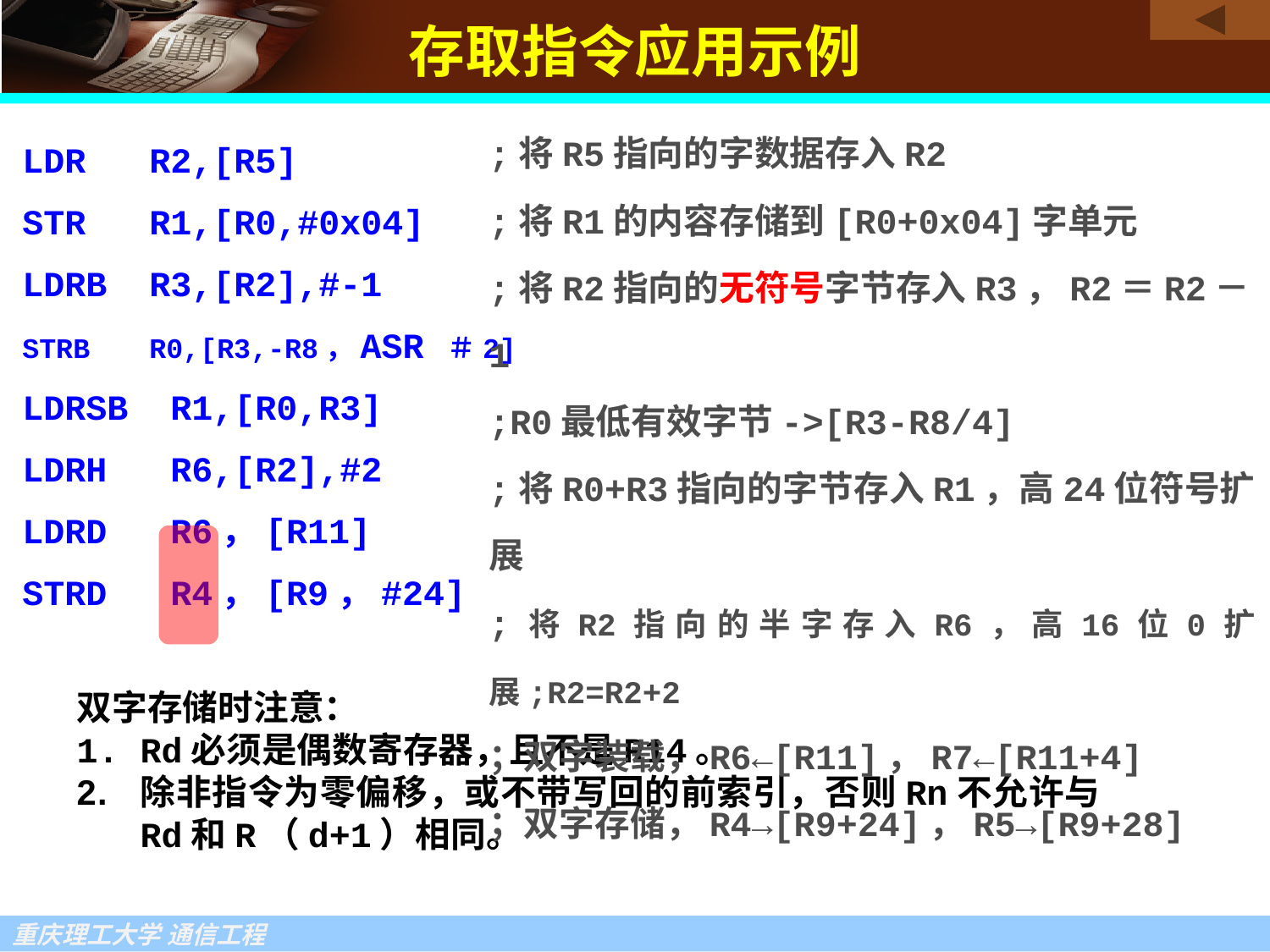

存取指令应用示例
;将R5指向的字数据存入R2
;将R1的内容存储到[R0+0x04]字单元
;将R2指向的无符号字节存入R3，R2＝R2－1
;R0最低有效字节->[R3-R8/4]
;将R0+R3指向的字节存入R1，高24位符号扩展
;将R2指向的半字存入R6，高16位0扩展;R2=R2+2
；双字装载，R6←[R11]，R7←[R11+4]
；双字存储，R4→[R9+24]，R5→[R9+28]
LDR	R2,[R5]
STR	R1,[R0,#0x04]
LDRB	R3,[R2],#-1
STRB	R0,[R3,-R8，ASR ＃2]
LDRSB  R1,[R0,R3]
LDRH   R6,[R2],#2
LDRD   R6，[R11]
STRD   R4，[R9，#24]

双字存储时注意：
Rd必须是偶数寄存器，且不是R14。
除非指令为零偏移，或不带写回的前索引，否则Rn不允许与Rd和R（d+1）相同。